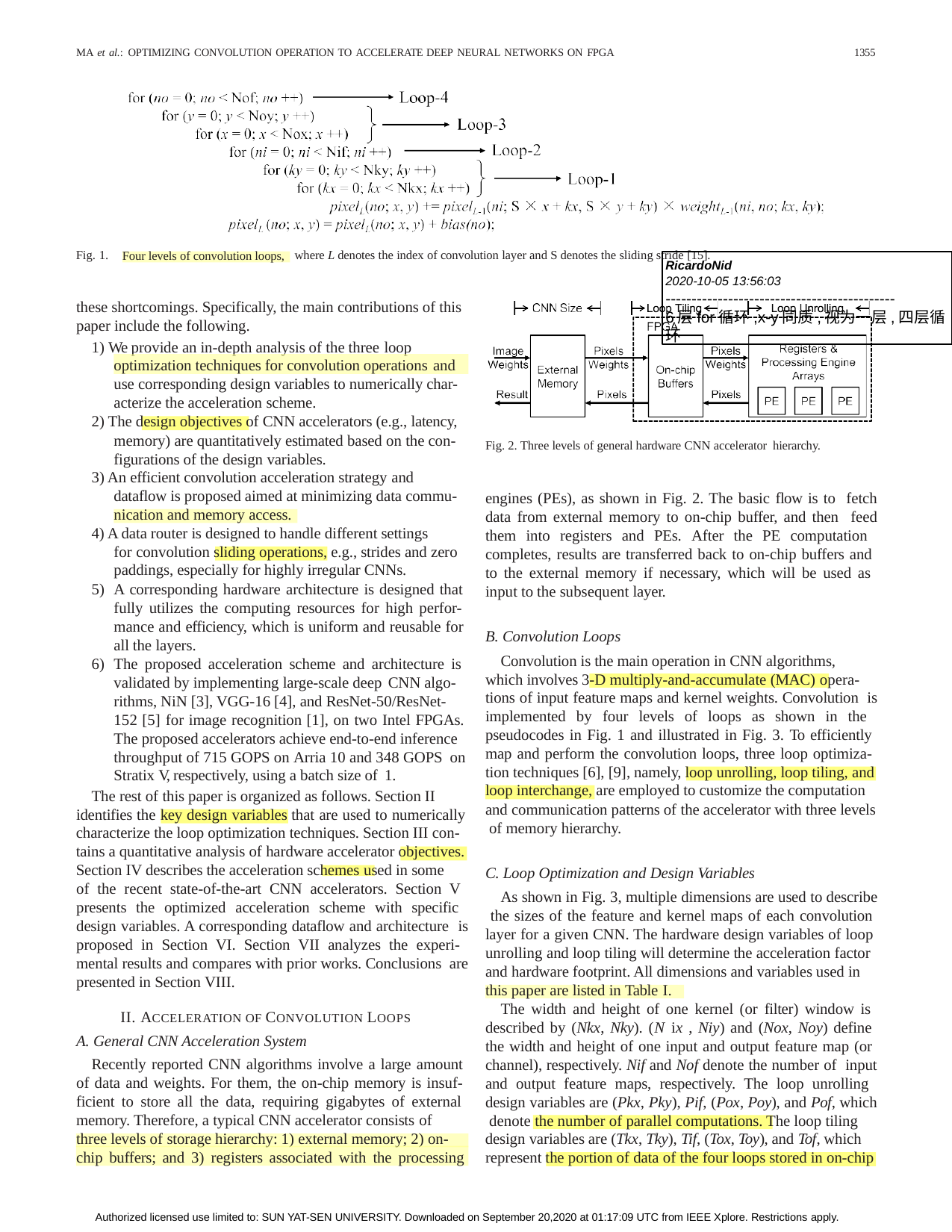

MA et al.: OPTIMIZING CONVOLUTION OPERATION TO ACCELERATE DEEP NEURAL NETWORKS ON FPGA
1355

Fig. 1.
where L denotes the index of convolution layer and S denotes the sliding stride [15].
RicardoNid
2020-10-05 13:56:03
--------------------------------------------
6层for循环,x-y同质,视为一层,四层循环
Four levels of convolution loops,
these shortcomings. Specifically, the main contributions of this  paper include the following.
1) We provide an in-depth analysis of the three loop

optimization techniques for convolution operations and
use corresponding design variables to numerically char-  acterize the acceleration scheme.
2) The design objectives of CNN accelerators (e.g., latency,

memory) are quantitatively estimated based on the con-  figurations of the design variables.
3) An efficient convolution acceleration strategy and
Fig. 2. Three levels of general hardware CNN accelerator hierarchy.
dataflow is proposed aimed at minimizing data commu-
engines (PEs), as shown in Fig. 2. The basic flow is to  fetch data from external memory to on-chip buffer, and then  feed them into registers and PEs. After the PE computation  completes, results are transferred back to on-chip buffers and  to the external memory if necessary, which will be used as  input to the subsequent layer.
nication and memory access.
4) A data router is designed to handle different settings
for convolution sliding operations, e.g., strides and zero

paddings, especially for highly irregular CNNs.
A corresponding hardware architecture is designed that  fully utilizes the computing resources for high perfor-  mance and efficiency, which is uniform and reusable for  all the layers.
The proposed acceleration scheme and architecture is  validated by implementing large-scale deep CNN algo-
rithms, NiN [3], VGG-16 [4], and ResNet-50/ResNet-  152 [5] for image recognition [1], on two Intel FPGAs.
The proposed accelerators achieve end-to-end inference  throughput of 715 GOPS on Arria 10 and 348 GOPS on
Stratix V, respectively, using a batch size of 1.
The rest of this paper is organized as follows. Section II  identifies the key design variables that are used to numerically
B. Convolution Loops
Convolution is the main operation in CNN algorithms,  which involves 3-D multiply-and-accumulate (MAC) opera-

tions of input feature maps and kernel weights. Convolution  is implemented by four levels of loops as shown in the  pseudocodes in Fig. 1 and illustrated in Fig. 3. To efficiently  map and perform the convolution loops, three loop optimiza-  tion techniques [6], [9], namely, loop unrolling, loop tiling, and

loop interchange, are employed to customize the computation

and communication patterns of the accelerator with three levels  of memory hierarchy.

characterize the loop optimization techniques. Section III con-  tains a quantitative analysis of hardware accelerator objectives.

C. Loop Optimization and Design Variables
As shown in Fig. 3, multiple dimensions are used to describe  the sizes of the feature and kernel maps of each convolution  layer for a given CNN. The hardware design variables of loop  unrolling and loop tiling will determine the acceleration factor
Section IV describes the acceleration schemes used in some

of the recent state-of-the-art CNN accelerators. Section V  presents the optimized acceleration scheme with specific  design variables. A corresponding dataflow and architecture  is proposed in Section VI. Section VII analyzes the experi-  mental results and compares with prior works. Conclusions  are presented in Section VIII.
and hardware footprint. All dimensions and variables used in
this paper are listed in Table I.
The width and height of one kernel (or filter) window is  described by (Nkx, Nky). (N ix , Niy) and (Nox, Noy) define  the width and height of one input and output feature map (or  channel), respectively. Nif and Nof denote the number of  input and output feature maps, respectively. The loop unrolling  design variables are (Pkx, Pky), Pif, (Pox, Poy), and Pof, which  denote the number of parallel computations. The loop tiling
II. ACCELERATION OF CONVOLUTION LOOPS
A. General CNN Acceleration System
Recently reported CNN algorithms involve a large amount  of data and weights. For them, the on-chip memory is insuf-  ficient to store all the data, requiring gigabytes of external  memory. Therefore, a typical CNN accelerator consists of

design variables are (Tkx, Tky), Tif, (Tox, Toy), and Tof, which  represent the portion of data of the four loops stored in on-chip
three levels of storage hierarchy: 1) external memory; 2) on-
chip buffers; and 3) registers associated with the processing

Authorized licensed use limited to: SUN YAT-SEN UNIVERSITY. Downloaded on September 20,2020 at 01:17:09 UTC from IEEE Xplore. Restrictions apply.